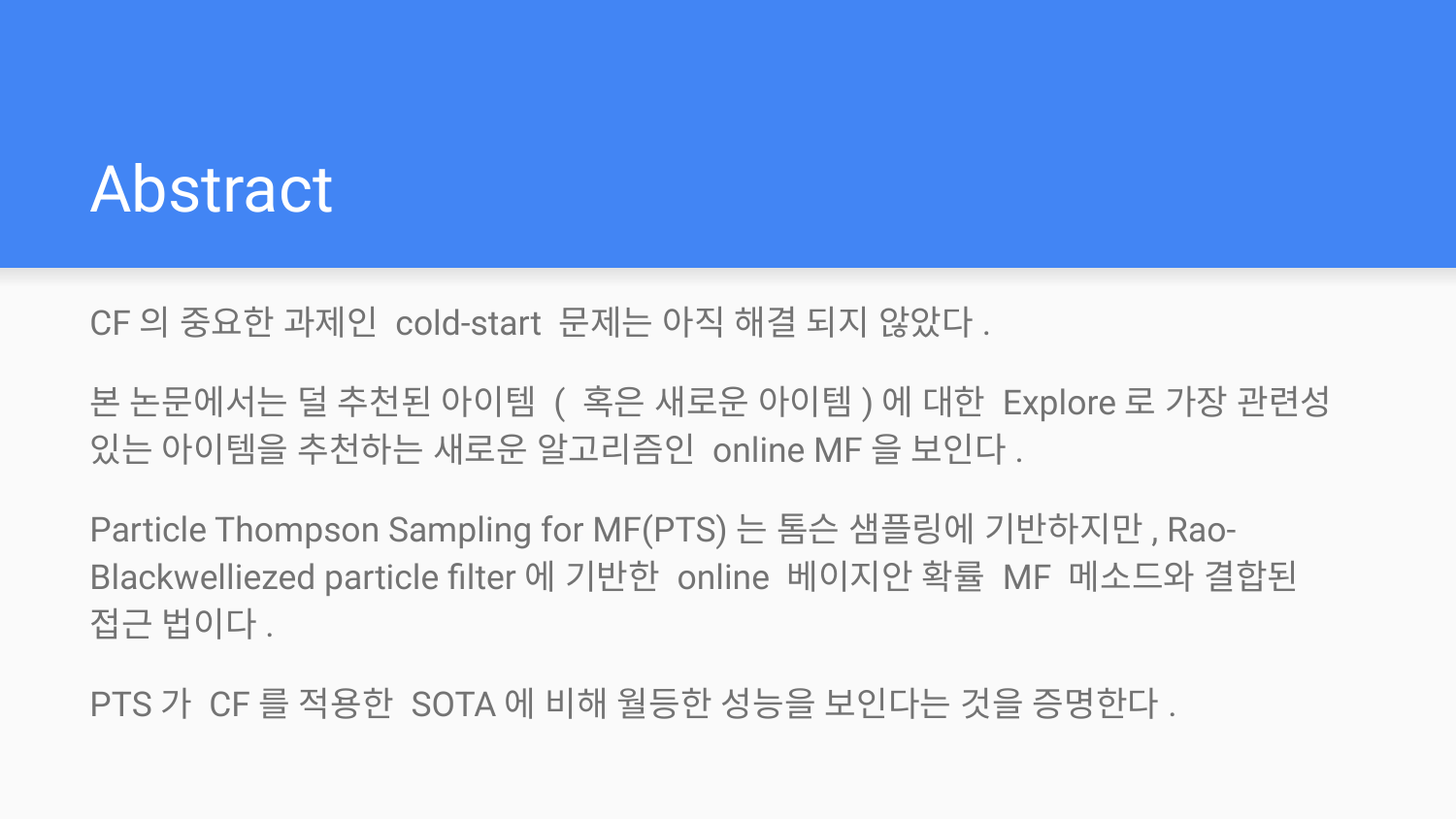

# Abstract
CF의 중요한 과제인 cold-start 문제는 아직 해결 되지 않았다.
본 논문에서는 덜 추천된 아이템 ( 혹은 새로운 아이템)에 대한 Explore로 가장 관련성 있는 아이템을 추천하는 새로운 알고리즘인 online MF을 보인다.
Particle Thompson Sampling for MF(PTS)는 톰슨 샘플링에 기반하지만, Rao-Blackwelliezed particle filter에 기반한 online 베이지안 확률 MF 메소드와 결합된 접근 법이다.
PTS가 CF를 적용한 SOTA에 비해 월등한 성능을 보인다는 것을 증명한다.